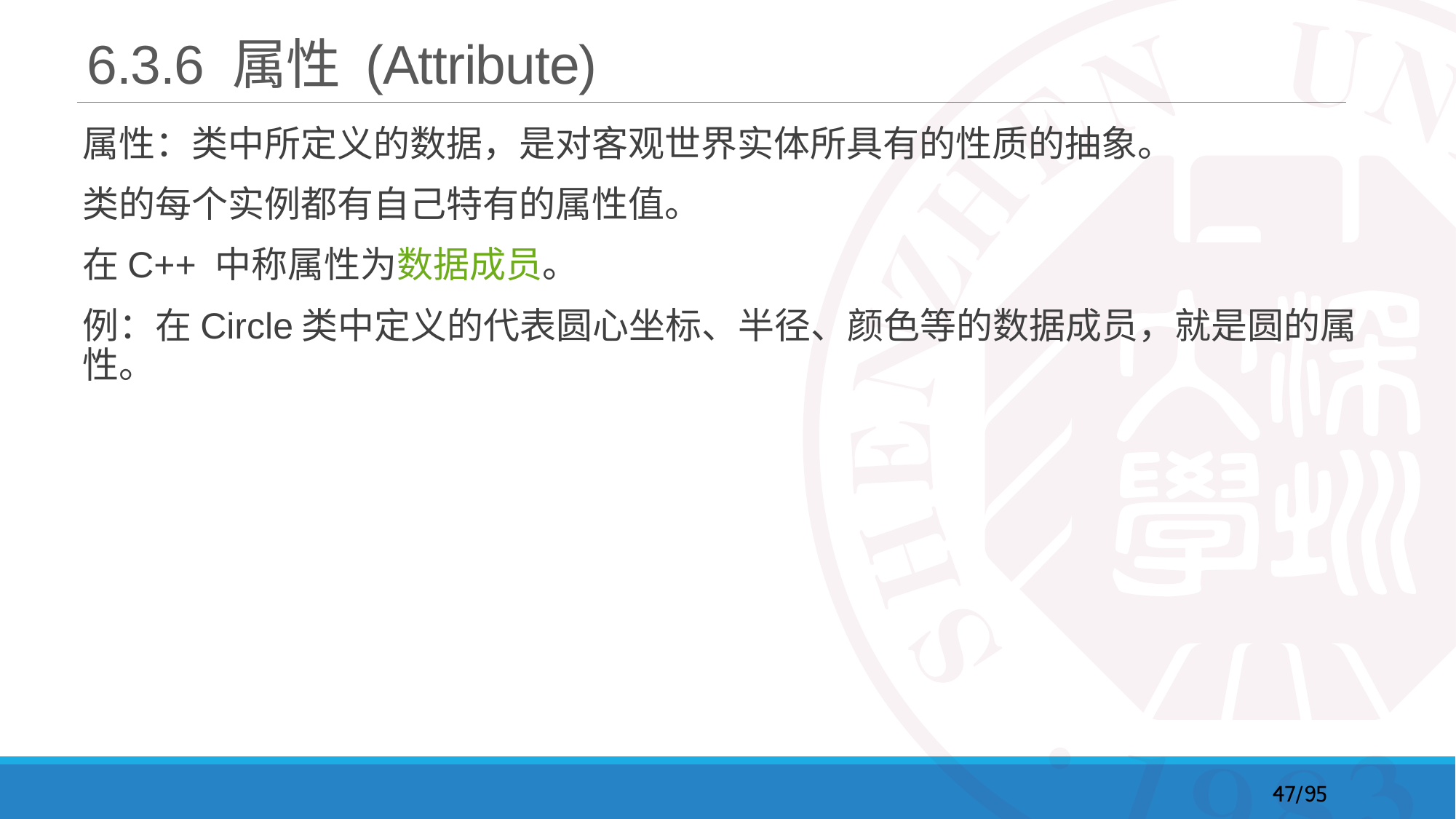

# 6.3.6 属性 (Attribute)
属性：类中所定义的数据，是对客观世界实体所具有的性质的抽象。
类的每个实例都有自己特有的属性值。
在C++ 中称属性为数据成员。
例：在Circle类中定义的代表圆心坐标、半径、颜色等的数据成员，就是圆的属性。
47/95